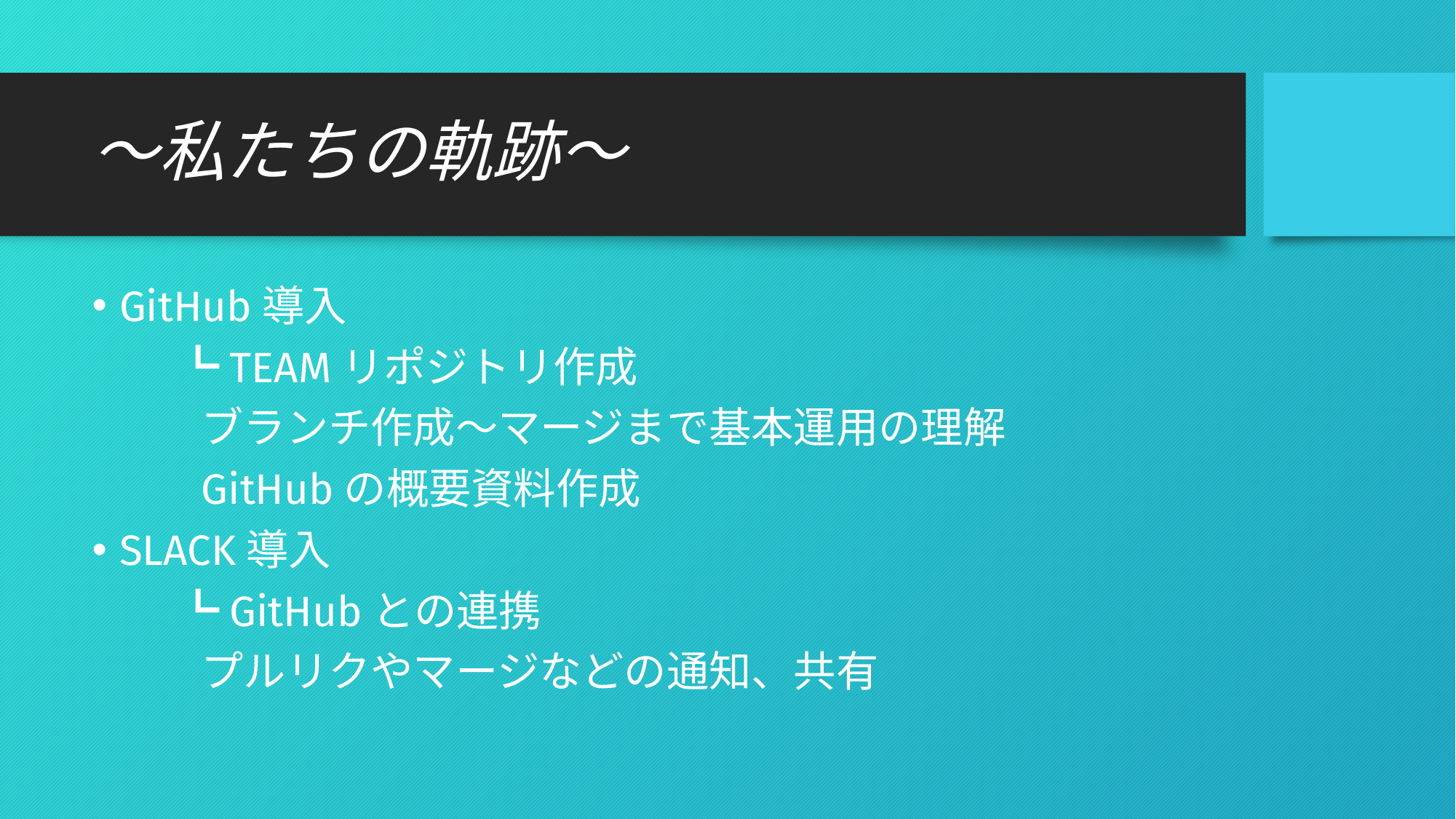

# ～私たちの軌跡～
GitHub導入
　　┗TEAMリポジトリ作成
	ブランチ作成～マージまで基本運用の理解
	GitHubの概要資料作成
SLACK導入
　　┗GitHubとの連携
	プルリクやマージなどの通知、共有